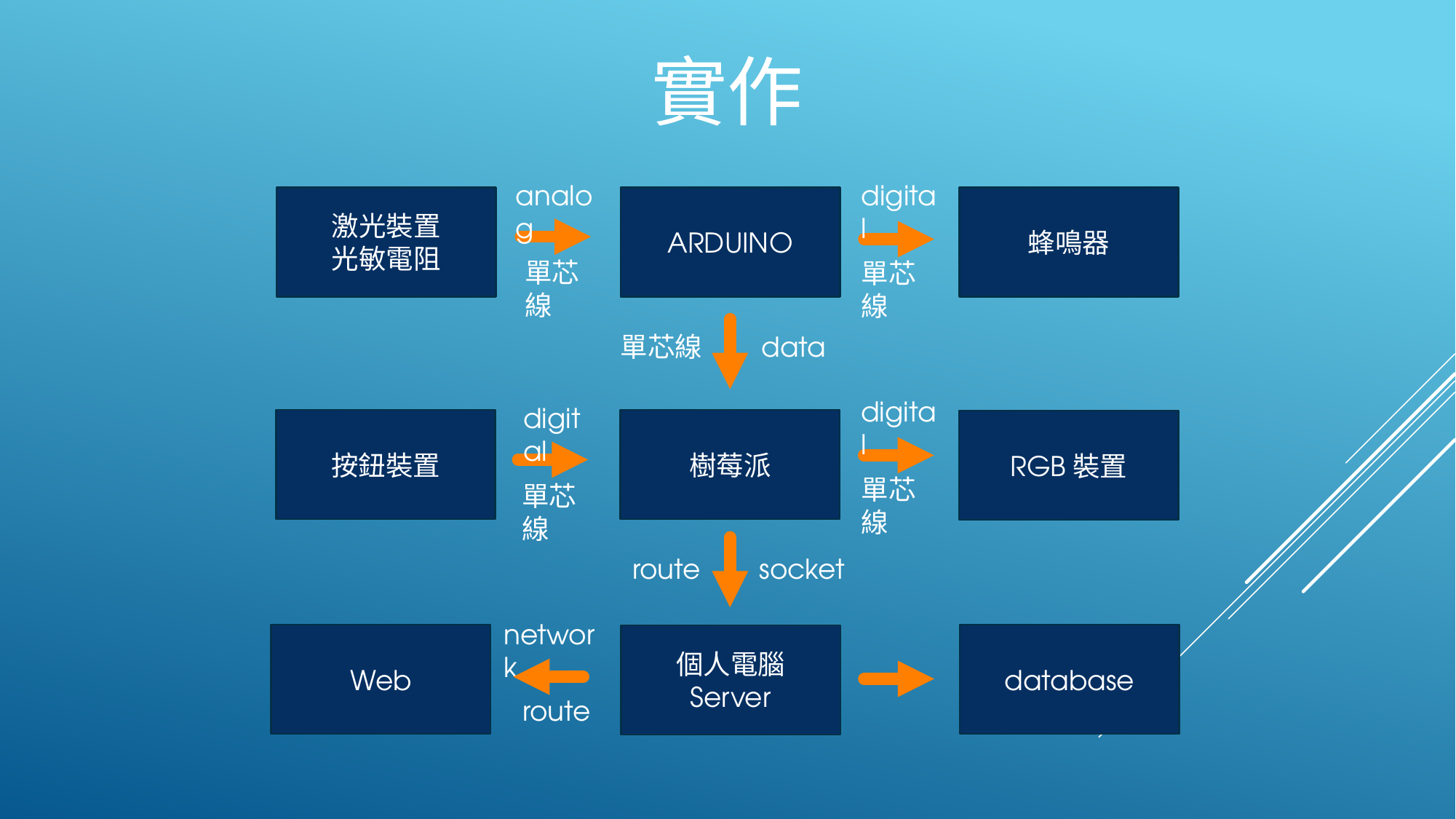

# 實作
digital
單芯線
analog
單芯線
激光裝置
光敏電阻
ARDUINO
蜂鳴器
單芯線
data
digital
單芯線
按鈕裝置
樹莓派
RGB裝置
單芯線
digital
route
socket
network
route
Web
database
個人電腦
Server